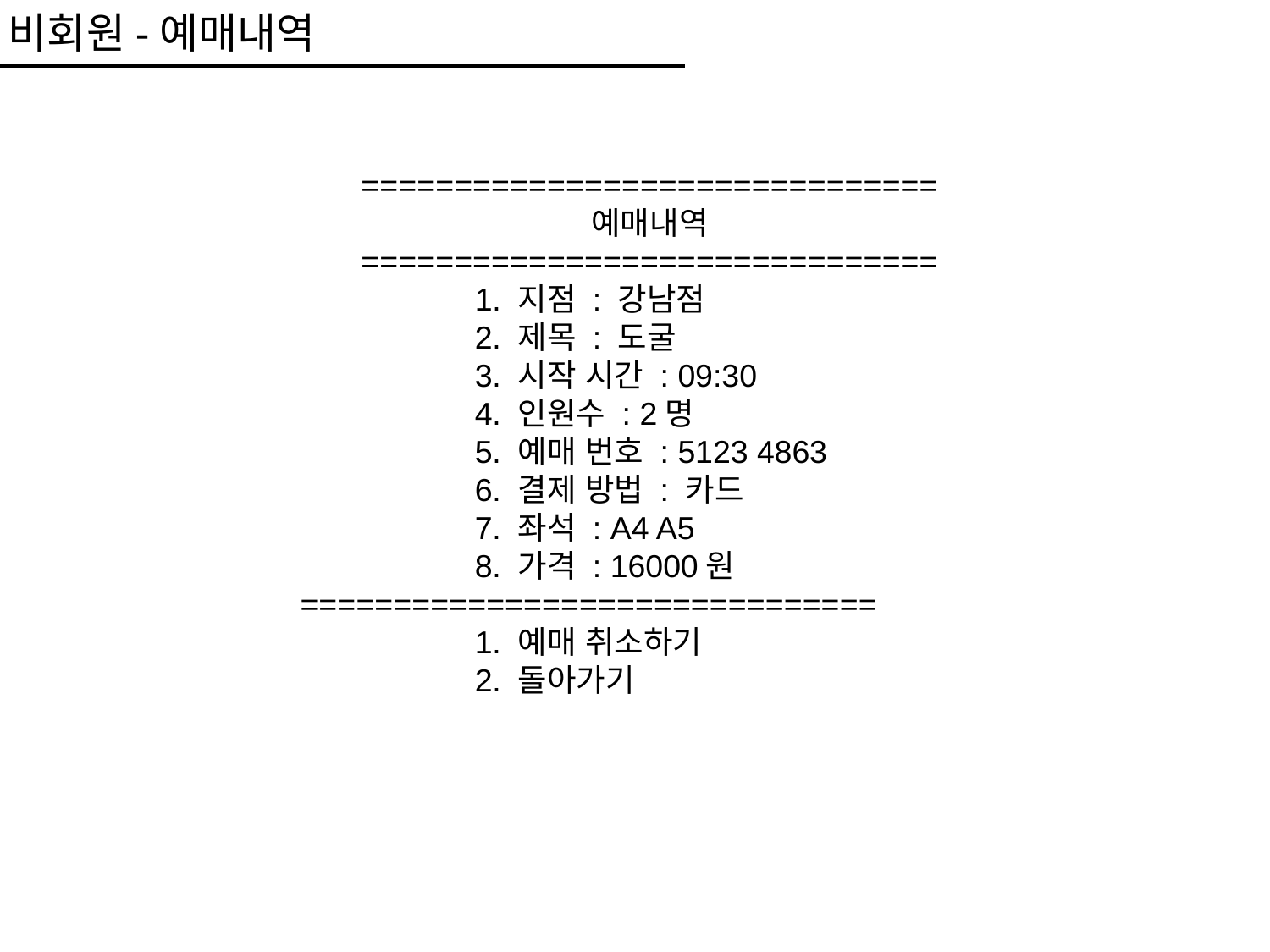

비회원-예매내역
===============================
예매내역
===============================
		1. 지점 : 강남점
		2. 제목 : 도굴
		3. 시작 시간 : 09:30
		4. 인원수 : 2명
		5. 예매 번호 : 5123 4863
		6. 결제 방법 : 카드
		7. 좌석 : A4 A5
		8. 가격 : 16000원
===============================
		1. 예매 취소하기
		2. 돌아가기